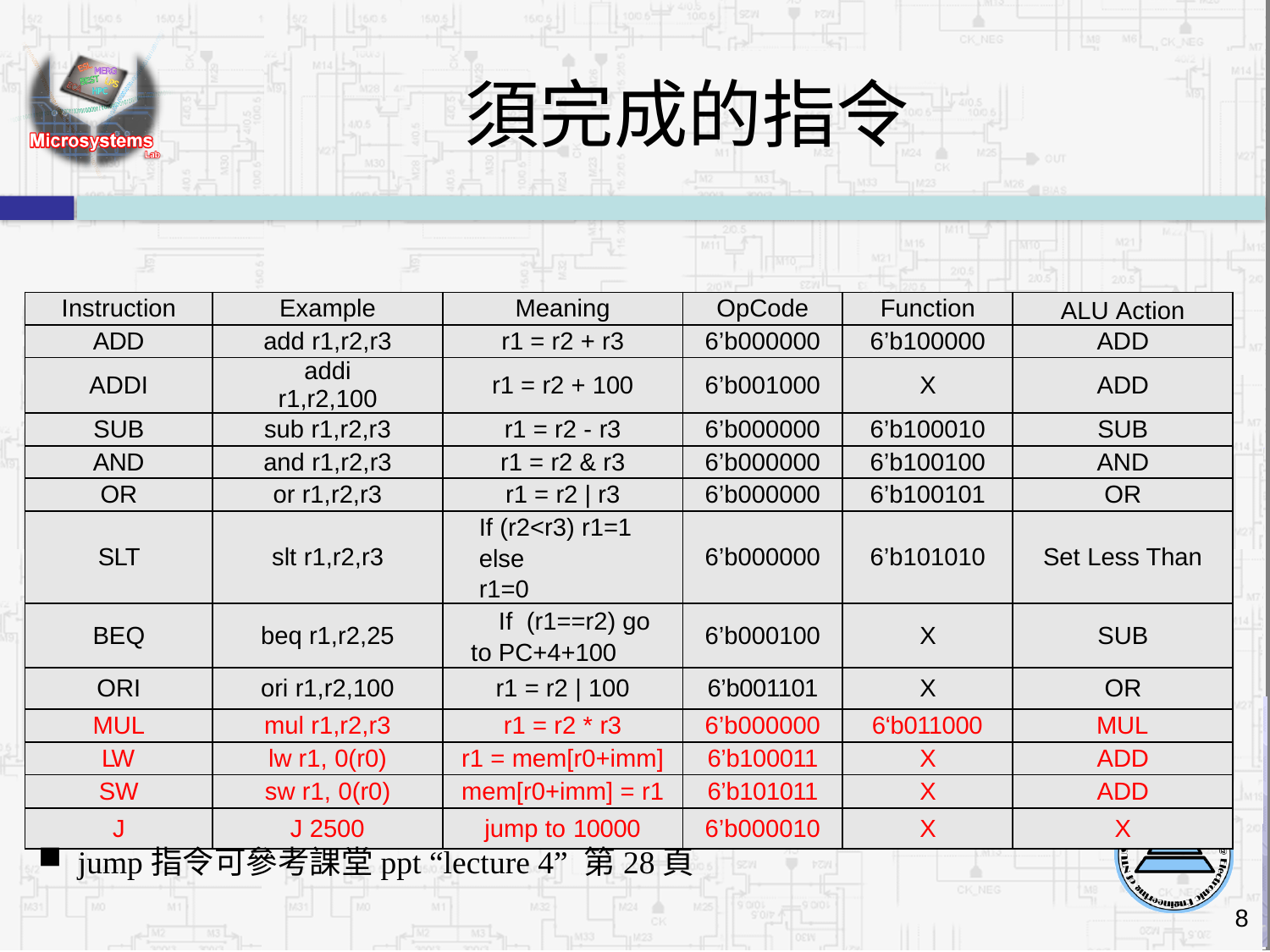

# 須完成的指令
| Instruction | Example | Meaning | OpCode | Function | ALU Action |
| --- | --- | --- | --- | --- | --- |
| ADD | add r1,r2,r3 | r1 = r2 + r3 | 6’b000000 | 6’b100000 | ADD |
| ADDI | addi r1,r2,100 | r1 = r2 + 100 | 6’b001000 | X | ADD |
| SUB | sub r1,r2,r3 | r1 = r2 - r3 | 6’b000000 | 6’b100010 | SUB |
| AND | and r1,r2,r3 | r1 = r2 & r3 | 6’b000000 | 6’b100100 | AND |
| OR | or r1,r2,r3 | r1 = r2 | r3 | 6’b000000 | 6’b100101 | OR |
| SLT | slt r1,r2,r3 | If (r2<r3) r1=1 else r1=0 | 6’b000000 | 6’b101010 | Set Less Than |
| BEQ | beq r1,r2,25 | If (r1==r2) go to PC+4+100 | 6’b000100 | X | SUB |
| ORI | ori r1,r2,100 | r1 = r2 | 100 | 6’b001101 | X | OR |
| MUL | mul r1,r2,r3 | r1 = r2 \* r3 | 6’b000000 | 6‘b011000 | MUL |
| LW | lw r1, 0(r0) | r1 = mem[r0+imm] | 6’b100011 | X | ADD |
| SW | sw r1, 0(r0) | mem[r0+imm] = r1 | 6’b101011 | X | ADD |
| J | J 2500 | jump to 10000 | 6’b000010 | X | X |
jump指令可參考課堂ppt “lecture 4” 第28頁
8